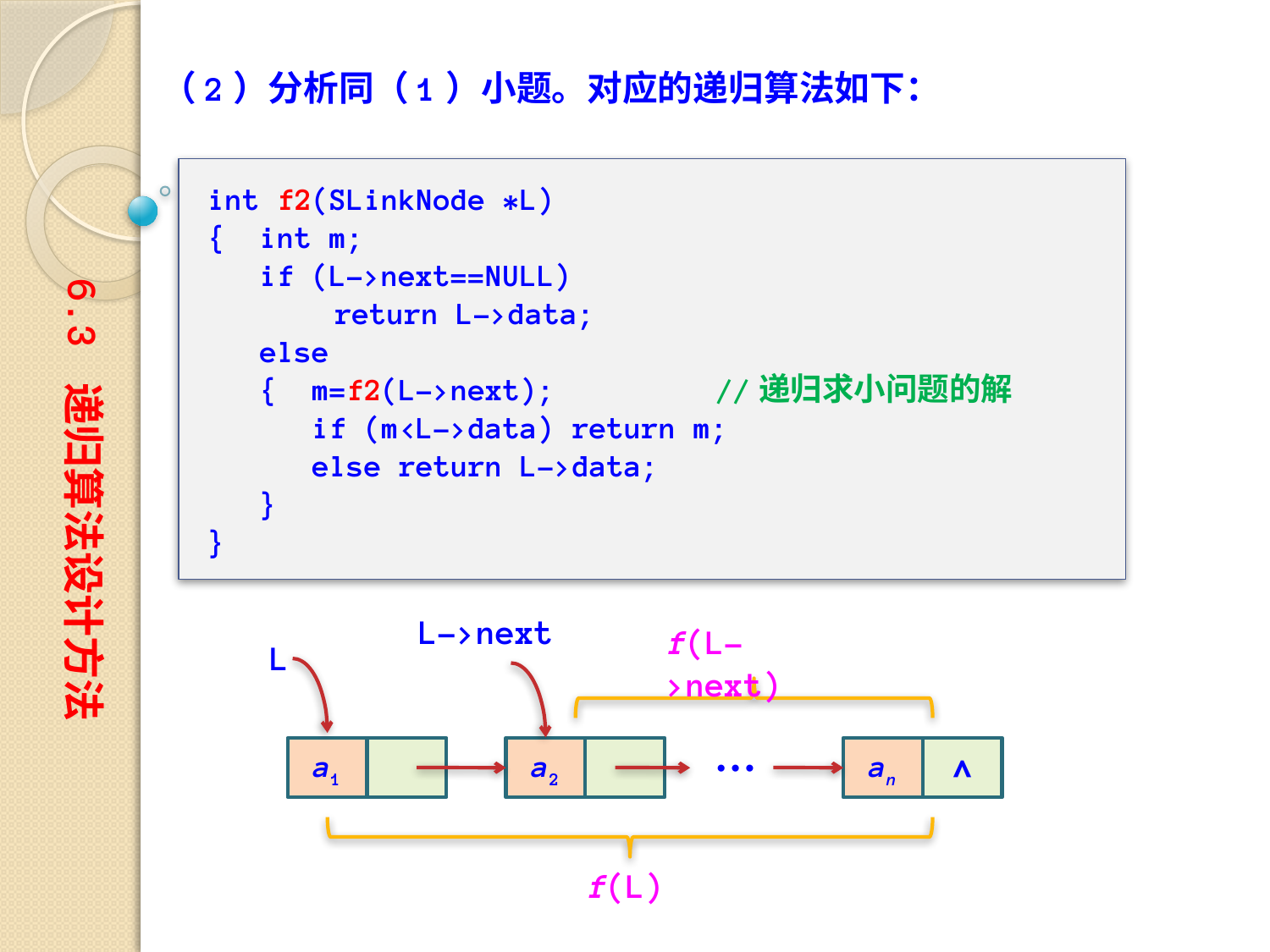

（2）分析同（1）小题。对应的递归算法如下：
int f2(SLinkNode *L)
{  int m;
   if (L->next==NULL)
	return L->data;
   else
   {  m=f2(L->next);		//递归求小问题的解
      if (m<L->data) return m;
      else return L->data;
   }
}
6.3 递归算法设计方法

L->next
f(L->next)
L

…
a1

a2

an
∧
f(L)